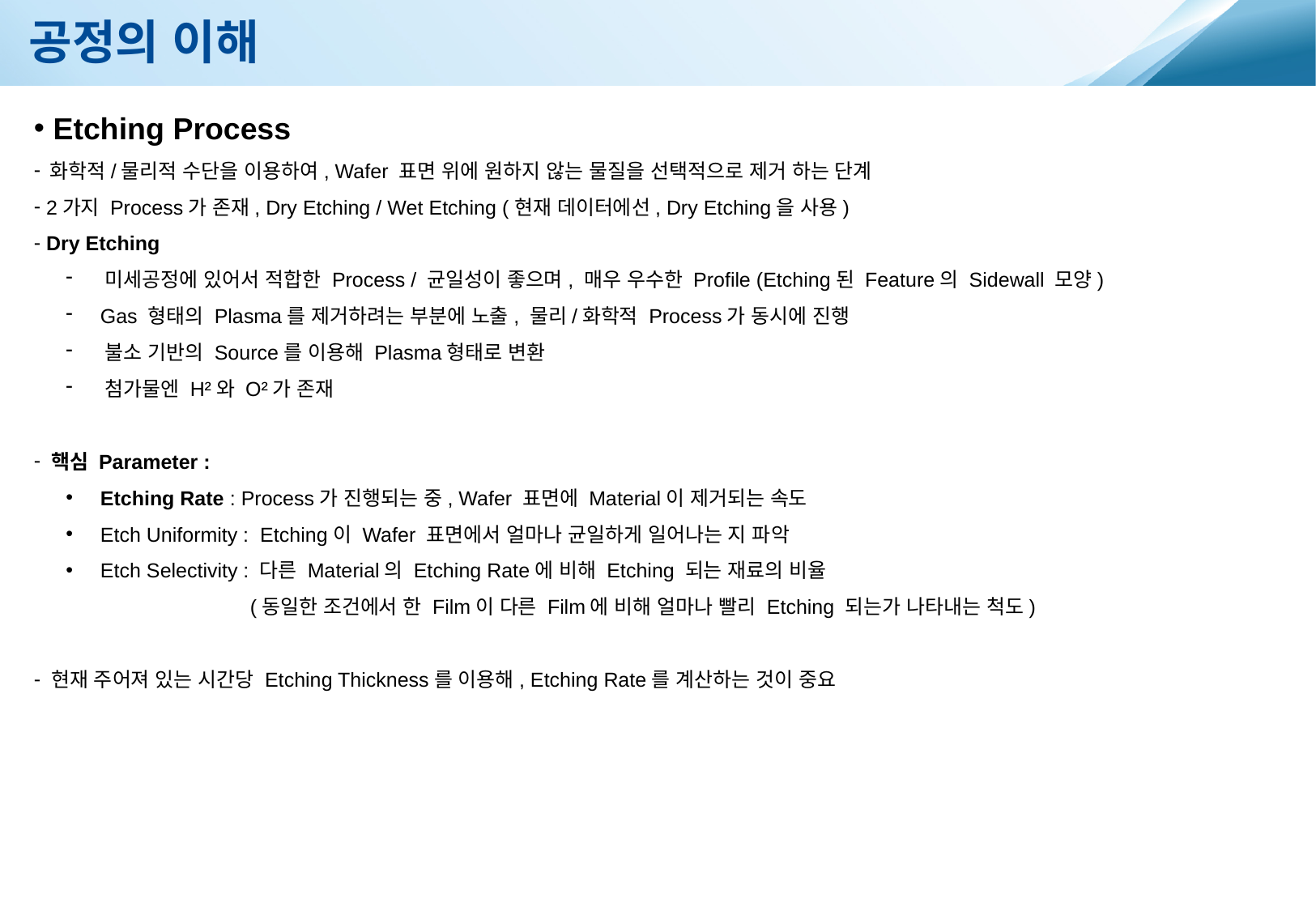

공정의 이해
 Etching Process
 화학적/물리적 수단을 이용하여, Wafer 표면 위에 원하지 않는 물질을 선택적으로 제거 하는 단계
 2가지 Process가 존재, Dry Etching / Wet Etching (현재 데이터에선, Dry Etching을 사용)
 Dry Etching
 미세공정에 있어서 적합한 Process / 균일성이 좋으며, 매우 우수한 Profile (Etching된 Feature의 Sidewall 모양)
 Gas 형태의 Plasma를 제거하려는 부분에 노출, 물리/화학적 Process가 동시에 진행
 불소 기반의 Source를 이용해 Plasma형태로 변환
 첨가물엔 H²와 O²가 존재

 핵심 Parameter :
 Etching Rate : Process가 진행되는 중, Wafer 표면에 Material이 제거되는 속도
 Etch Uniformity :  Etching이 Wafer 표면에서 얼마나 균일하게 일어나는 지 파악
 Etch Selectivity : 다른 Material의 Etching Rate에 비해 Etching 되는 재료의 비율
      (동일한 조건에서 한 Film이 다른 Film에 비해 얼마나 빨리 Etching 되는가 나타내는 척도)

 현재 주어져 있는 시간당 Etching Thickness를 이용해, Etching Rate를 계산하는 것이 중요